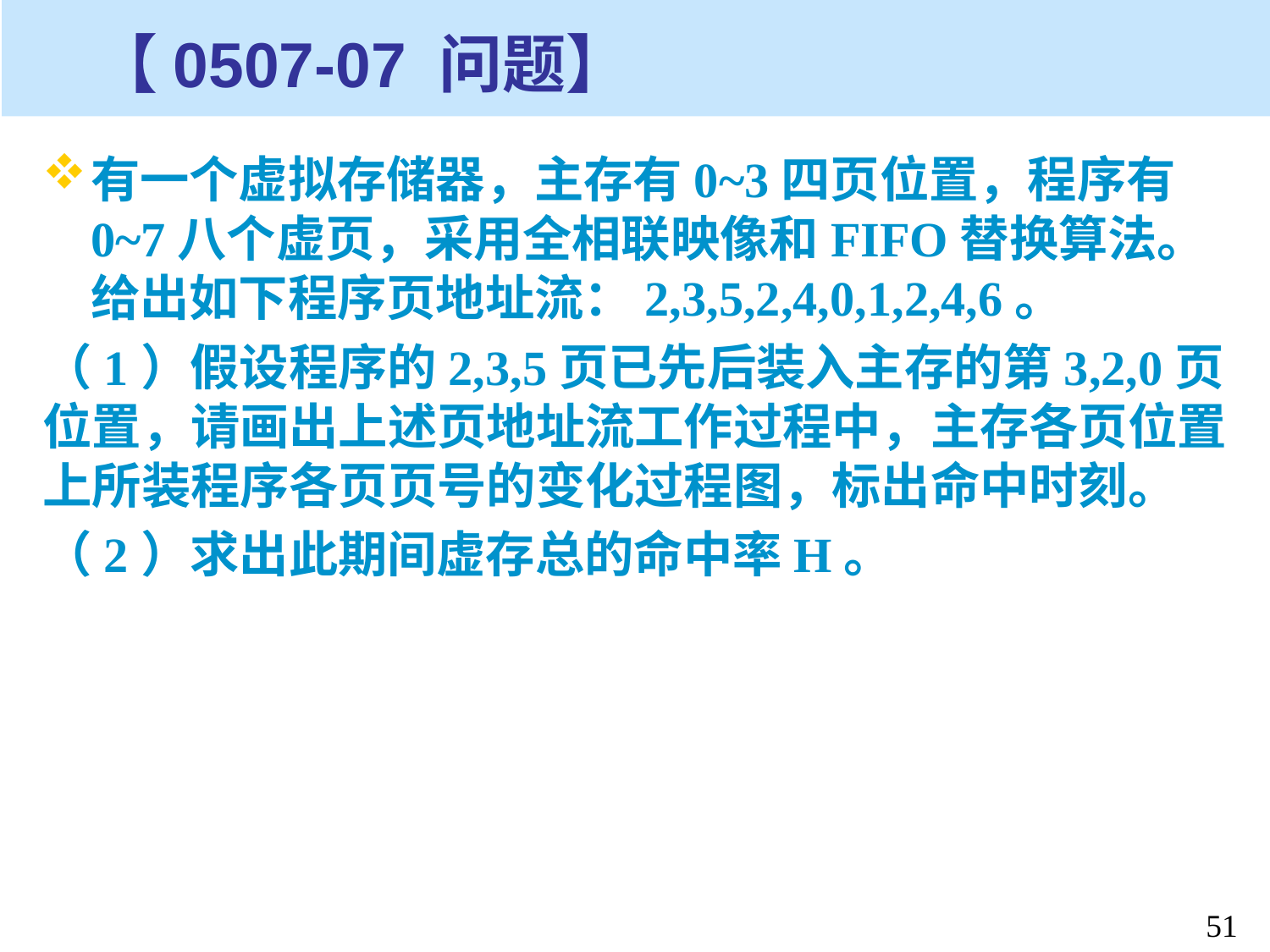

# 【0507-07 问题】
有一个虚拟存储器，主存有0~3四页位置，程序有0~7八个虚页，采用全相联映像和FIFO替换算法。给出如下程序页地址流：2,3,5,2,4,0,1,2,4,6。
（1）假设程序的2,3,5页已先后装入主存的第3,2,0页位置，请画出上述页地址流工作过程中，主存各页位置上所装程序各页页号的变化过程图，标出命中时刻。
（2）求出此期间虚存总的命中率H。